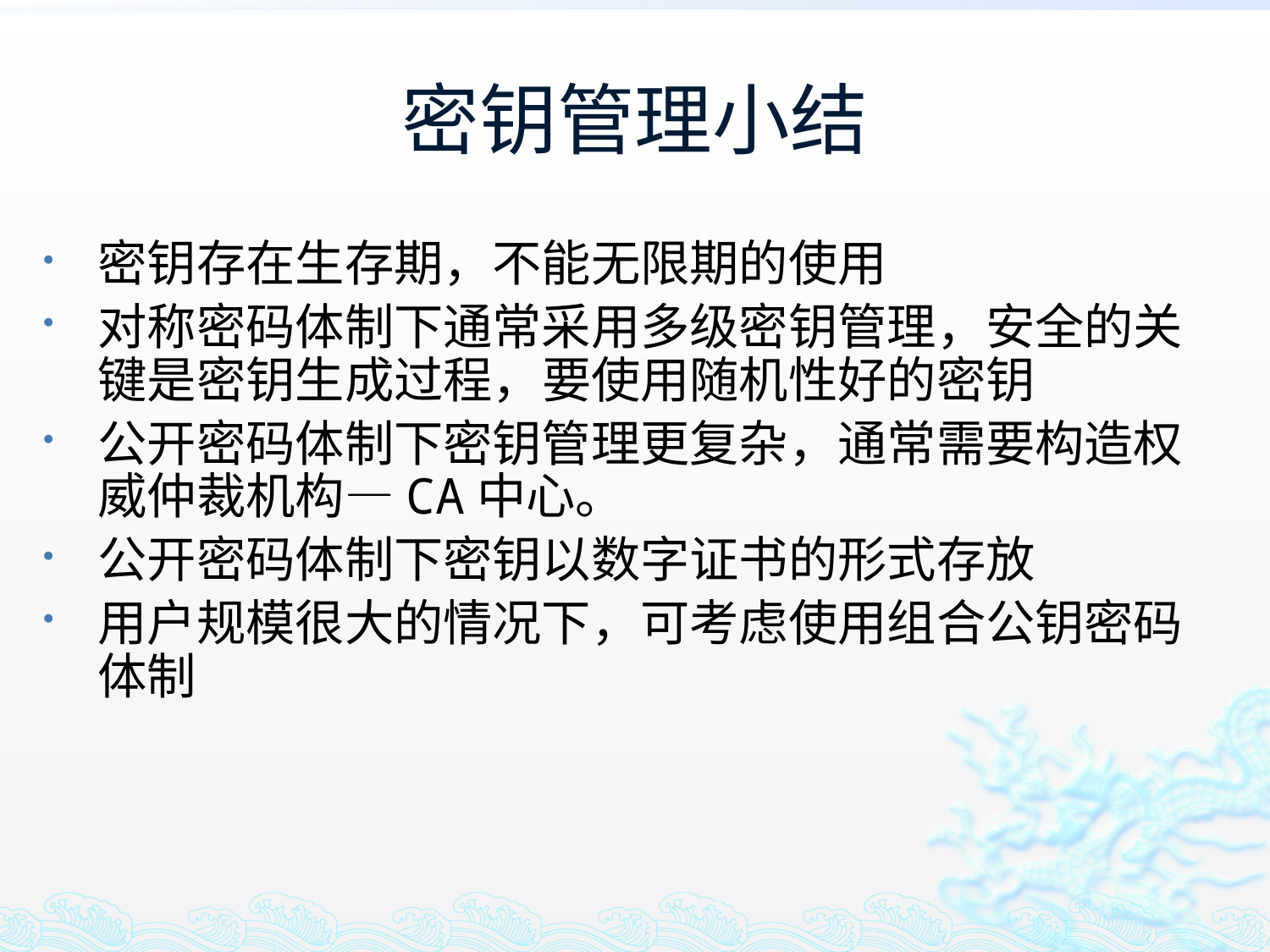

# 密钥管理小结
密钥存在生存期，不能无限期的使用
对称密码体制下通常采用多级密钥管理，安全的关键是密钥生成过程，要使用随机性好的密钥
公开密码体制下密钥管理更复杂，通常需要构造权威仲裁机构—CA中心。
公开密码体制下密钥以数字证书的形式存放
用户规模很大的情况下，可考虑使用组合公钥密码体制